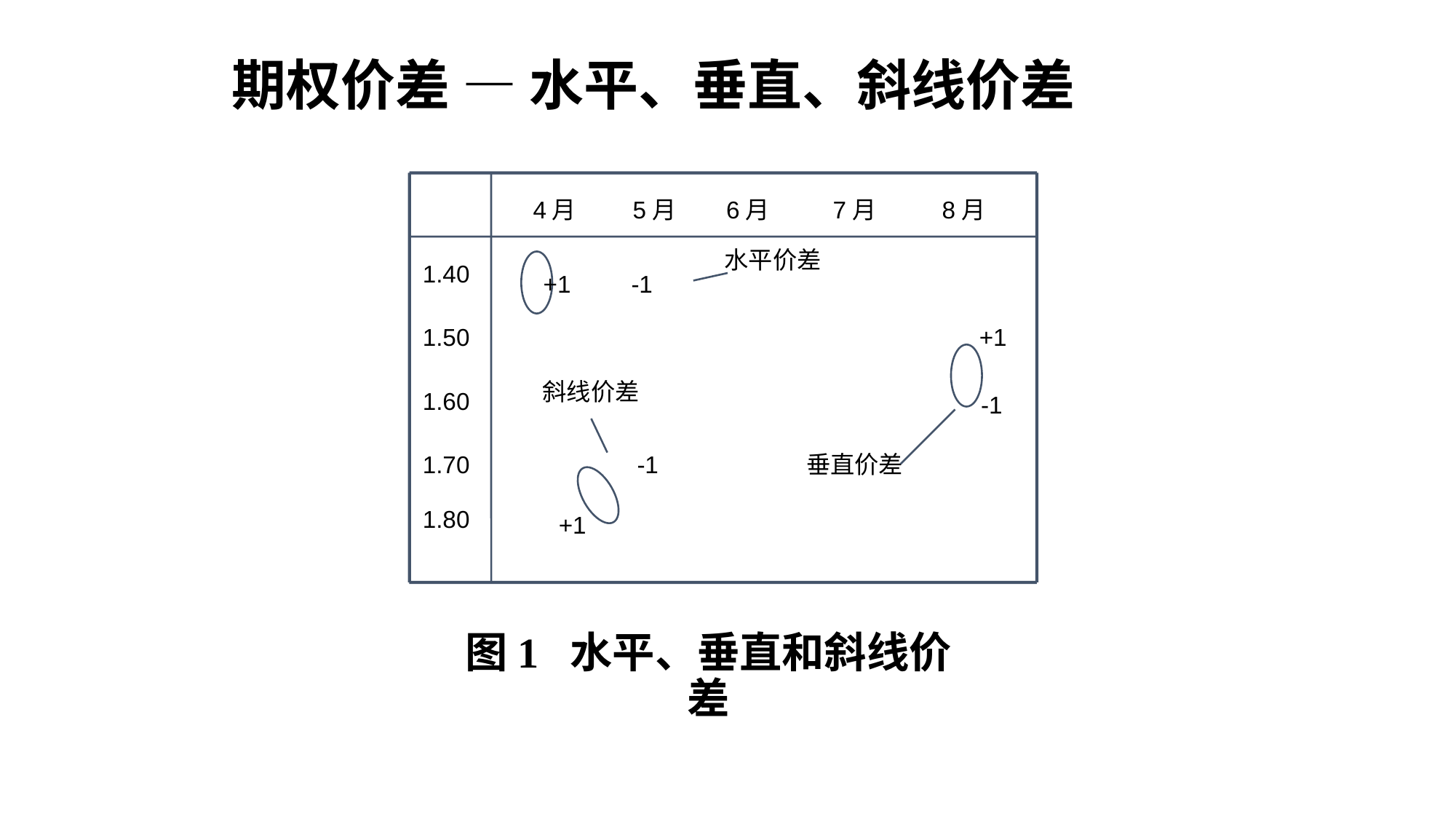

# 期权价差 — 水平、垂直、斜线价差

4月
5月
6月
7月
8月

水平价差

1.40
+1         -1

1.50
+1

斜线价差
1.60
-1

1.70
-1
垂直价差

1.80
+1

图1  水平、垂直和斜线价差